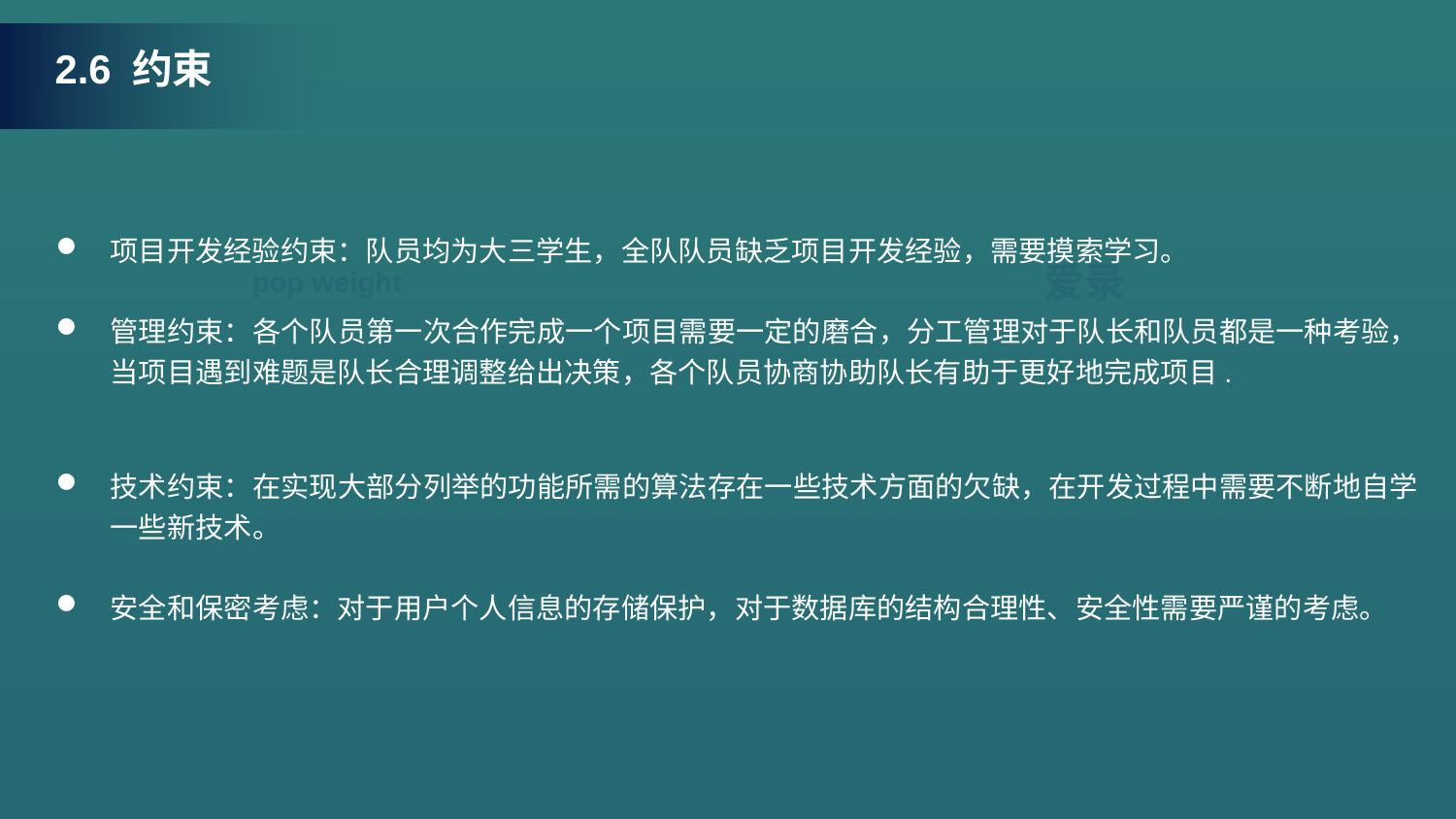

2.6 约束
项目开发经验约束：队员均为大三学生，全队队员缺乏项目开发经验，需要摸索学习。

管理约束：各个队员第一次合作完成一个项目需要一定的磨合，分工管理对于队长和队员都是一种考验，当项目遇到难题是队长合理调整给出决策，各个队员协商协助队长有助于更好地完成项目.

技术约束：在实现大部分列举的功能所需的算法存在一些技术方面的欠缺，在开发过程中需要不断地自学一些新技术。

安全和保密考虑：对于用户个人信息的存储保护，对于数据库的结构合理性、安全性需要严谨的考虑。
爱录
pop weight